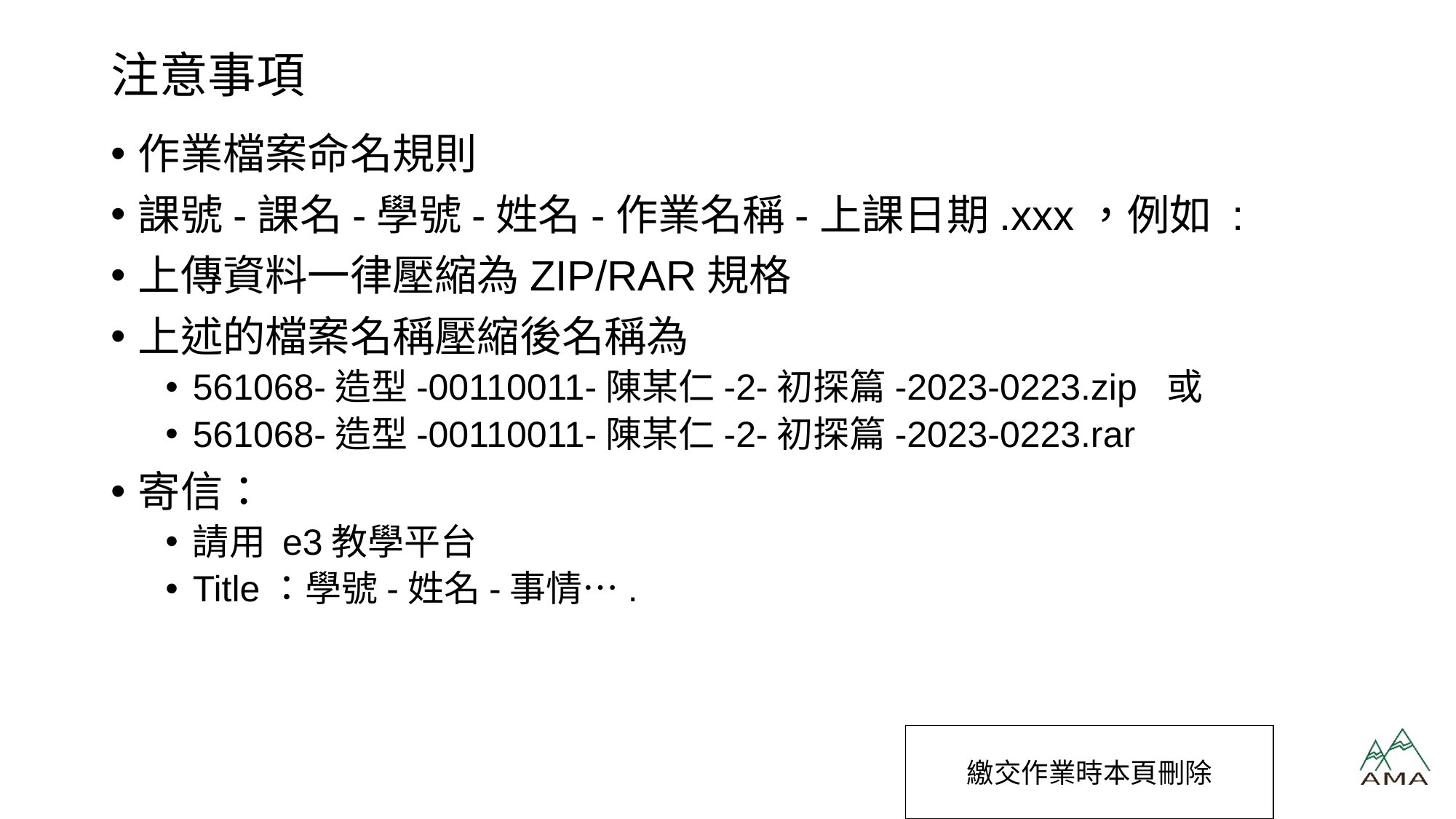

# 注意事項
作業檔案命名規則
課號-課名-學號-姓名-作業名稱-上課日期.xxx，例如 :
上傳資料一律壓縮為ZIP/RAR規格
上述的檔案名稱壓縮後名稱為
561068-造型-00110011-陳某仁-2-初探篇-2023-0223.zip  或
561068-造型-00110011-陳某仁-2-初探篇-2023-0223.rar
寄信：
請用 e3教學平台
Title：學號-姓名-事情….
繳交作業時本頁刪除